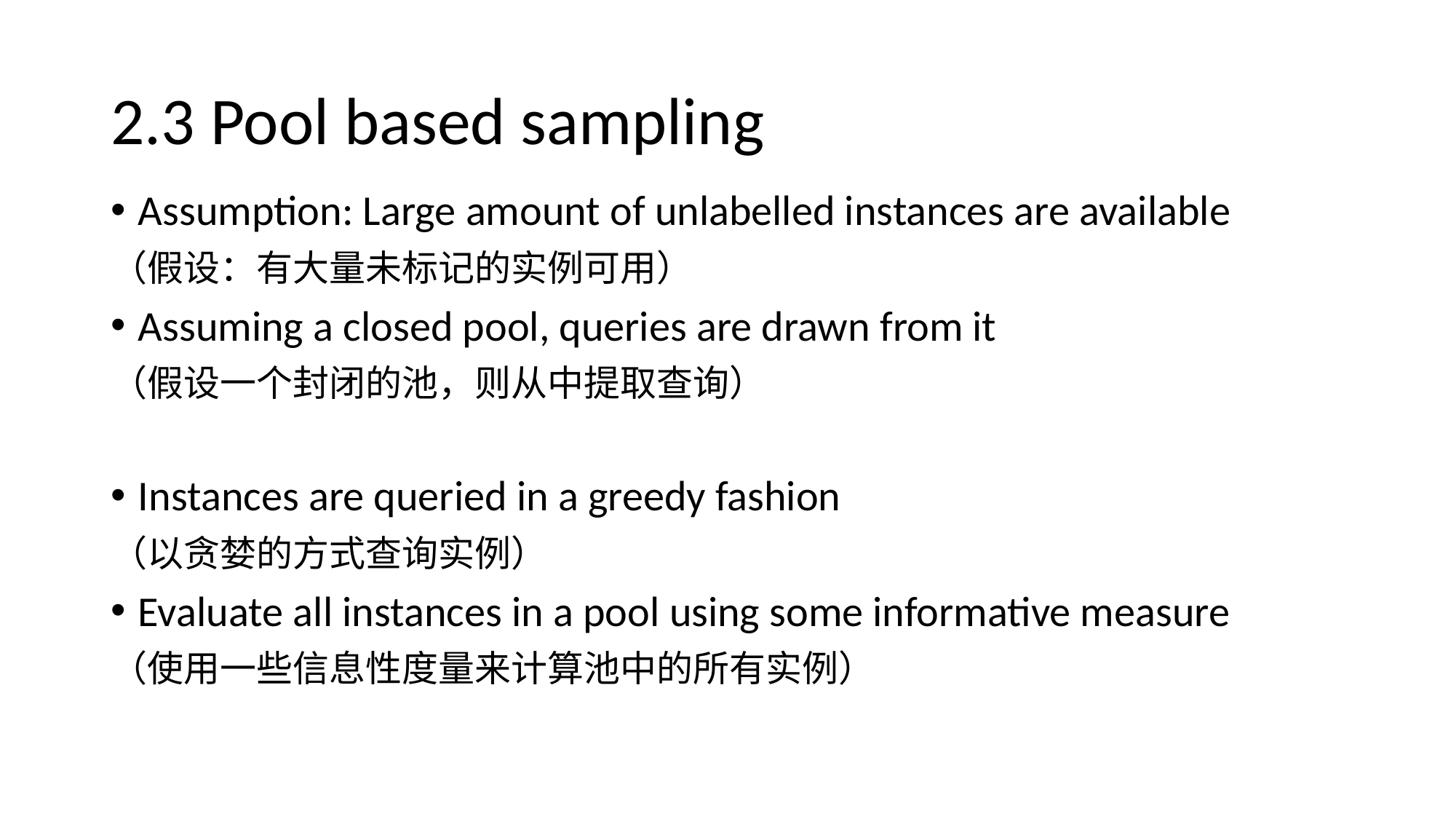

# 2.3 Pool based sampling
Assumption: Large amount of unlabelled instances are available
（假设：有大量未标记的实例可用）
Assuming a closed pool, queries are drawn from it
（假设一个封闭的池，则从中提取查询）

Instances are queried in a greedy fashion
（以贪婪的方式查询实例）
Evaluate all instances in a pool using some informative measure
（使用一些信息性度量来计算池中的所有实例）